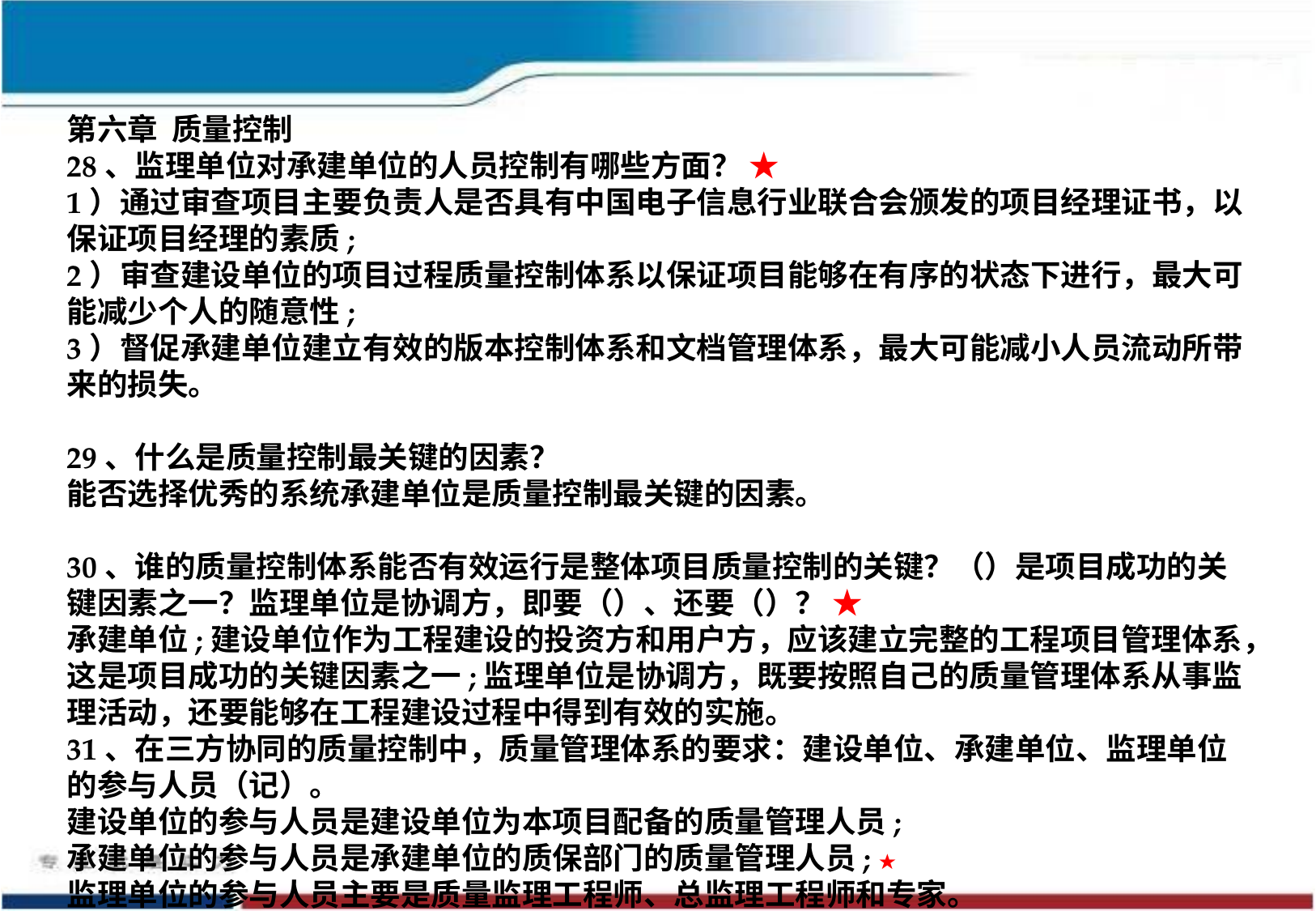

第六章  质量控制
28、监理单位对承建单位的人员控制有哪些方面？ ★
1）通过审查项目主要负责人是否具有中国电子信息行业联合会颁发的项目经理证书，以保证项目经理的素质;
2）审查建设单位的项目过程质量控制体系以保证项目能够在有序的状态下进行，最大可能减少个人的随意性;
3）督促承建单位建立有效的版本控制体系和文档管理体系，最大可能减小人员流动所带来的损失。

29、什么是质量控制最关键的因素？
能否选择优秀的系统承建单位是质量控制最关键的因素。

30、谁的质量控制体系能否有效运行是整体项目质量控制的关键？（）是项目成功的关键因素之一？监理单位是协调方，即要（）、还要（）？ ★
承建单位;建设单位作为工程建设的投资方和用户方，应该建立完整的工程项目管理体系，这是项目成功的关键因素之一;监理单位是协调方，既要按照自己的质量管理体系从事监理活动，还要能够在工程建设过程中得到有效的实施。
31、在三方协同的质量控制中，质量管理体系的要求：建设单位、承建单位、监理单位的参与人员（记）。
建设单位的参与人员是建设单位为本项目配备的质量管理人员;
承建单位的参与人员是承建单位的质保部门的质量管理人员; ★
监理单位的参与人员主要是质量监理工程师、总监理工程师和专家。